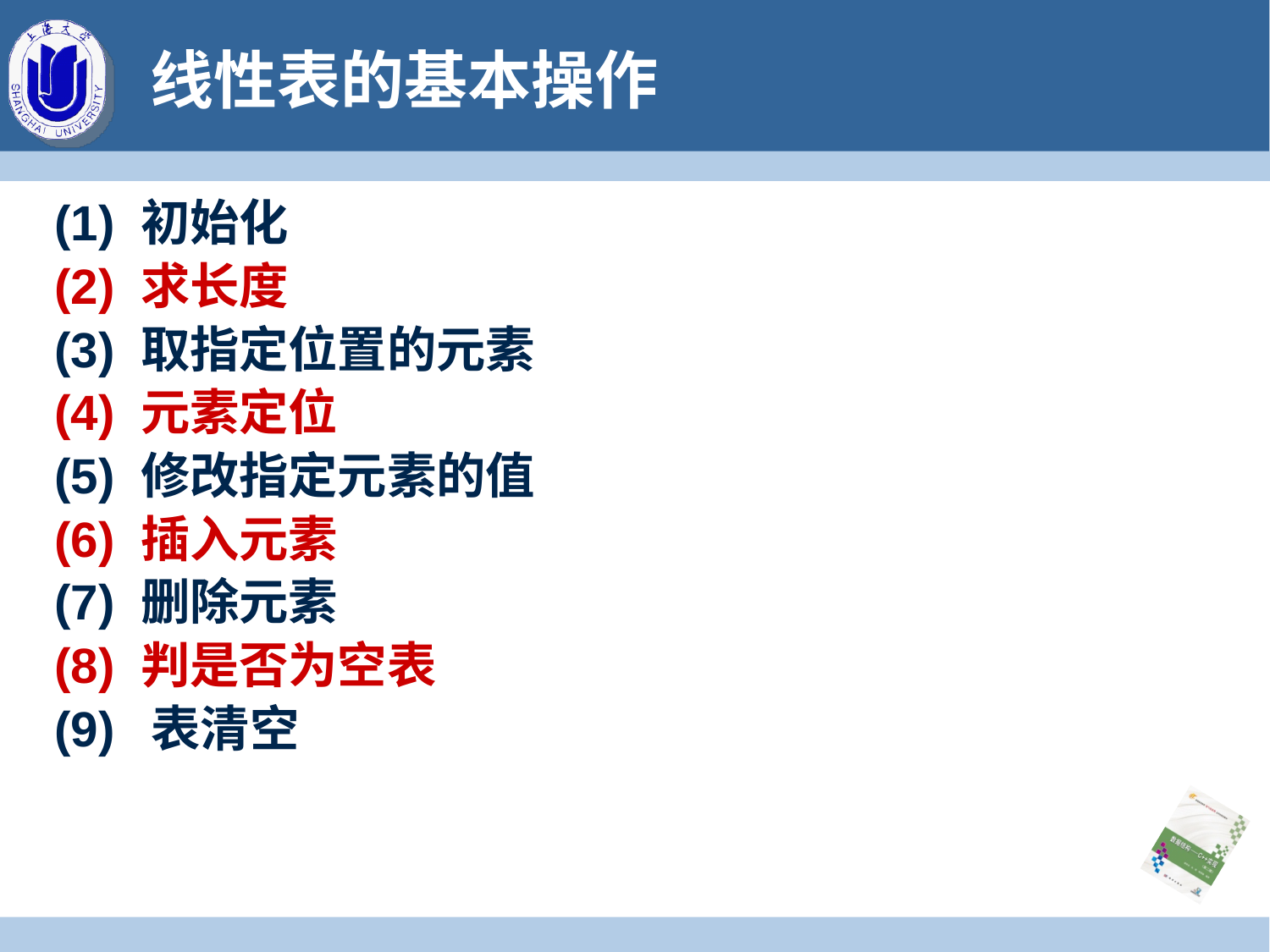

# 线性表的基本操作
(1) 初始化
(2) 求长度
(3) 取指定位置的元素
(4) 元素定位
(5) 修改指定元素的值
(6) 插入元素
(7) 删除元素
(8) 判是否为空表
(9)  表清空